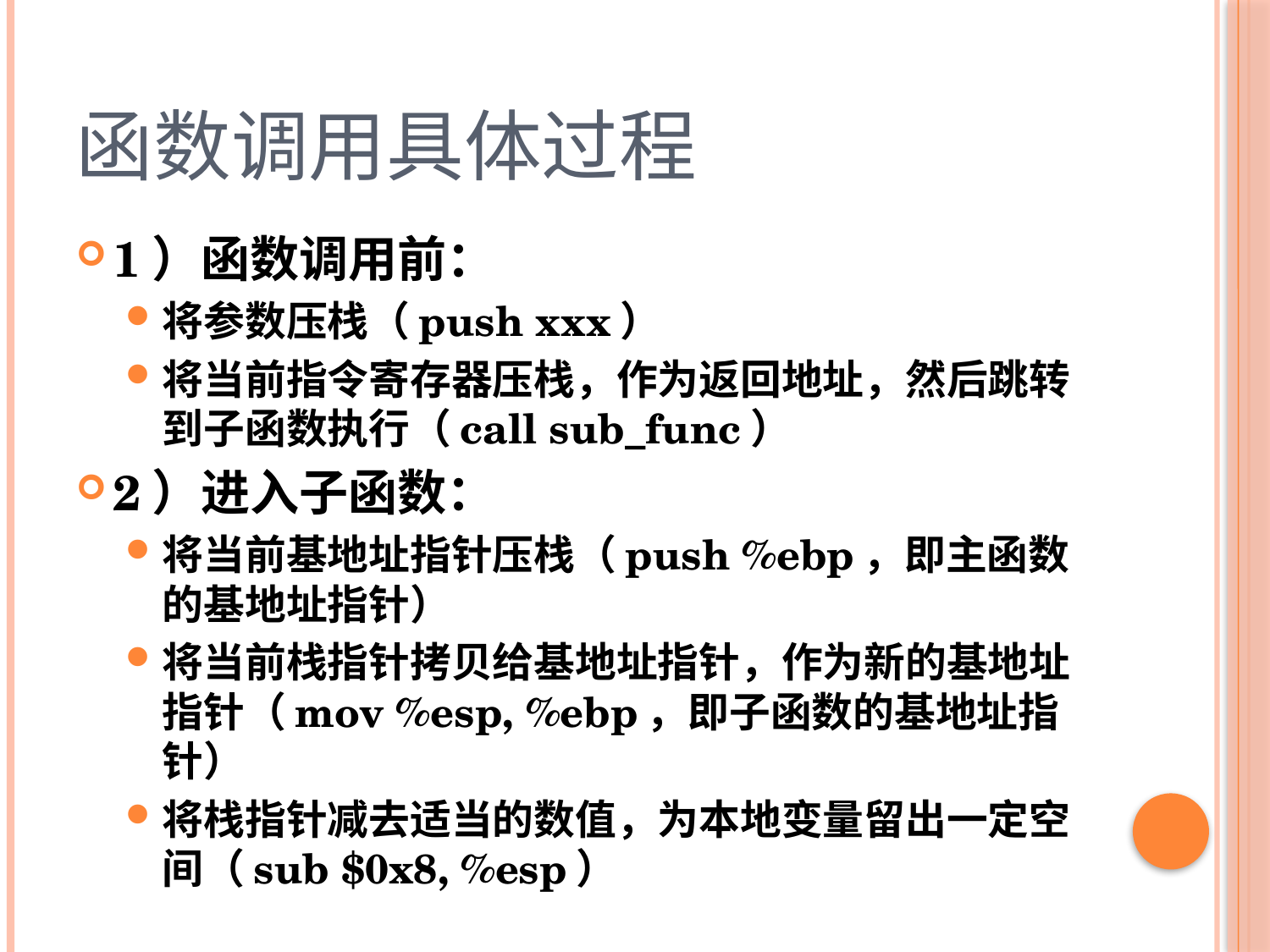

# 函数调用具体过程
1）函数调用前：
将参数压栈（push xxx）
将当前指令寄存器压栈，作为返回地址，然后跳转到子函数执行（call sub_func）
2）进入子函数：
将当前基地址指针压栈（push %ebp，即主函数的基地址指针）
将当前栈指针拷贝给基地址指针，作为新的基地址指针（mov %esp, %ebp，即子函数的基地址指针）
将栈指针减去适当的数值，为本地变量留出一定空间（sub $0x8, %esp）